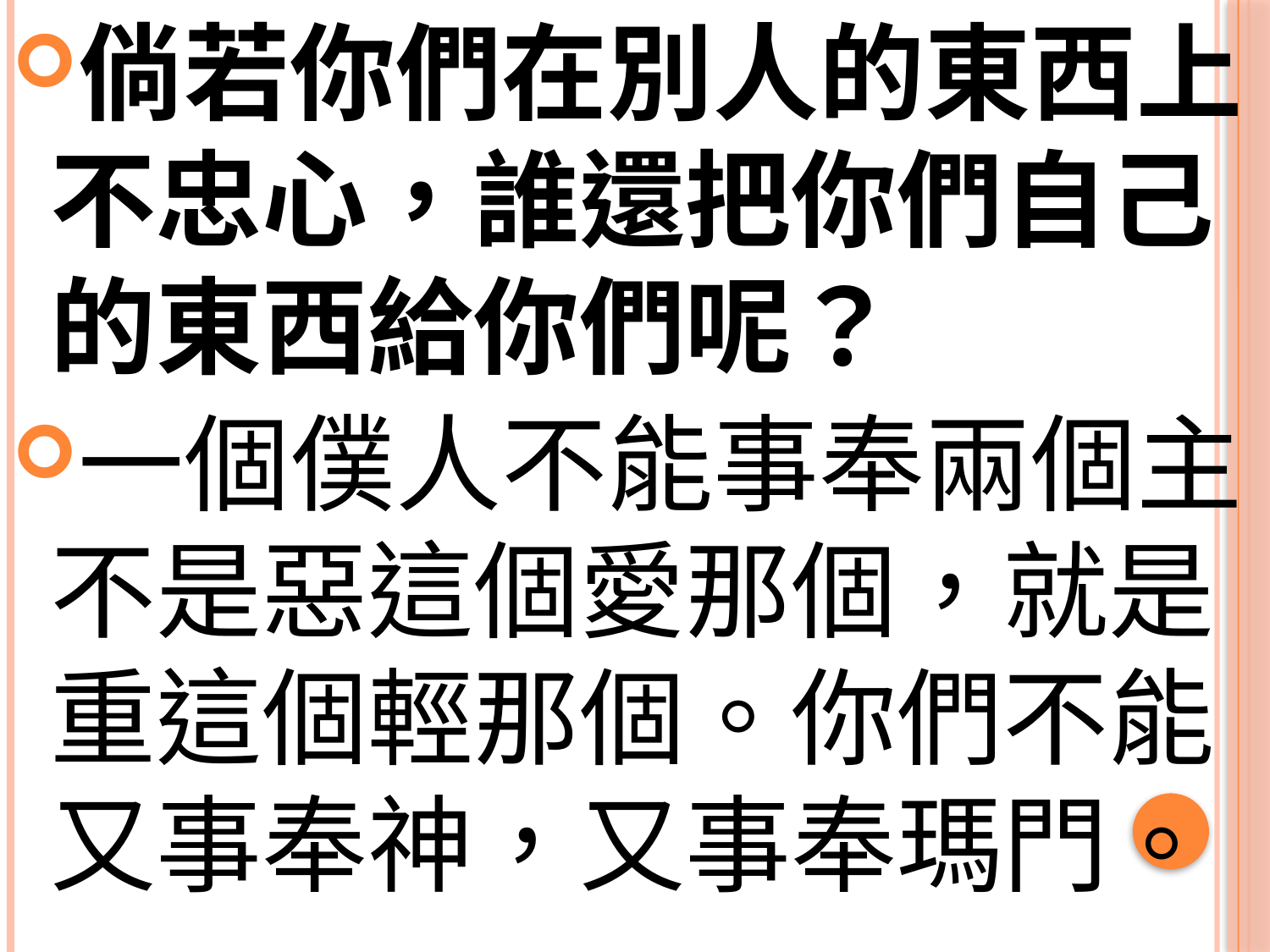

倘若你們在別人的東西上不忠心，誰還把你們自己的東西給你們呢？
一個僕人不能事奉兩個主；不是惡這個愛那個，就是重這個輕那個。你們不能又事奉神，又事奉瑪門。